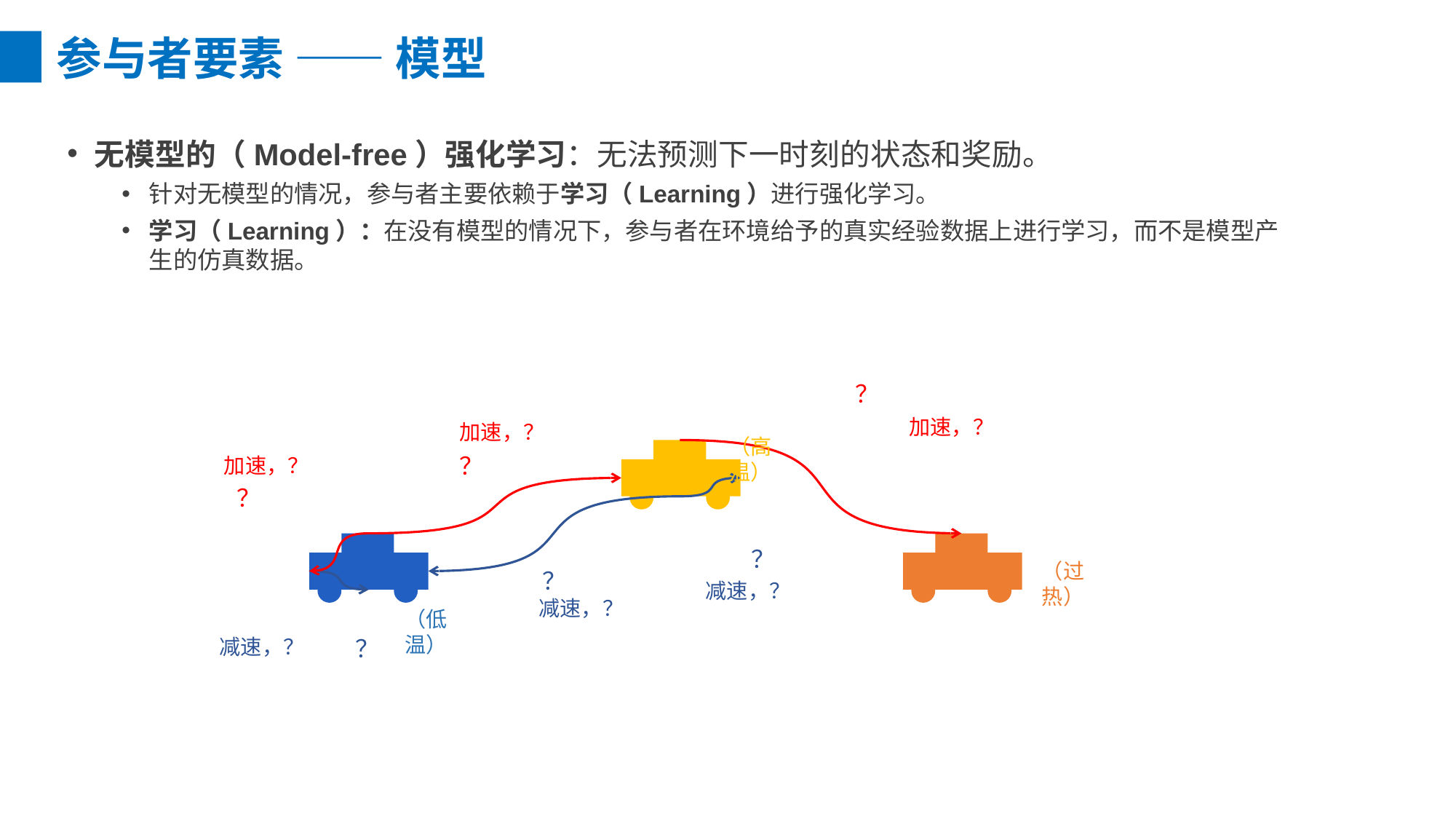

参与者要素 —— 模型
无模型的（Model-free）强化学习：无法预测下一时刻的状态和奖励。
针对无模型的情况，参与者主要依赖于学习（Learning）进行强化学习。
学习（Learning）：在没有模型的情况下，参与者在环境给予的真实经验数据上进行学习，而不是模型产生的仿真数据。
？
加速，？
加速，？
（高温）

？
加速，？
？
？
（过热）
？
减速，？
减速，？
（低温）
减速，？
？